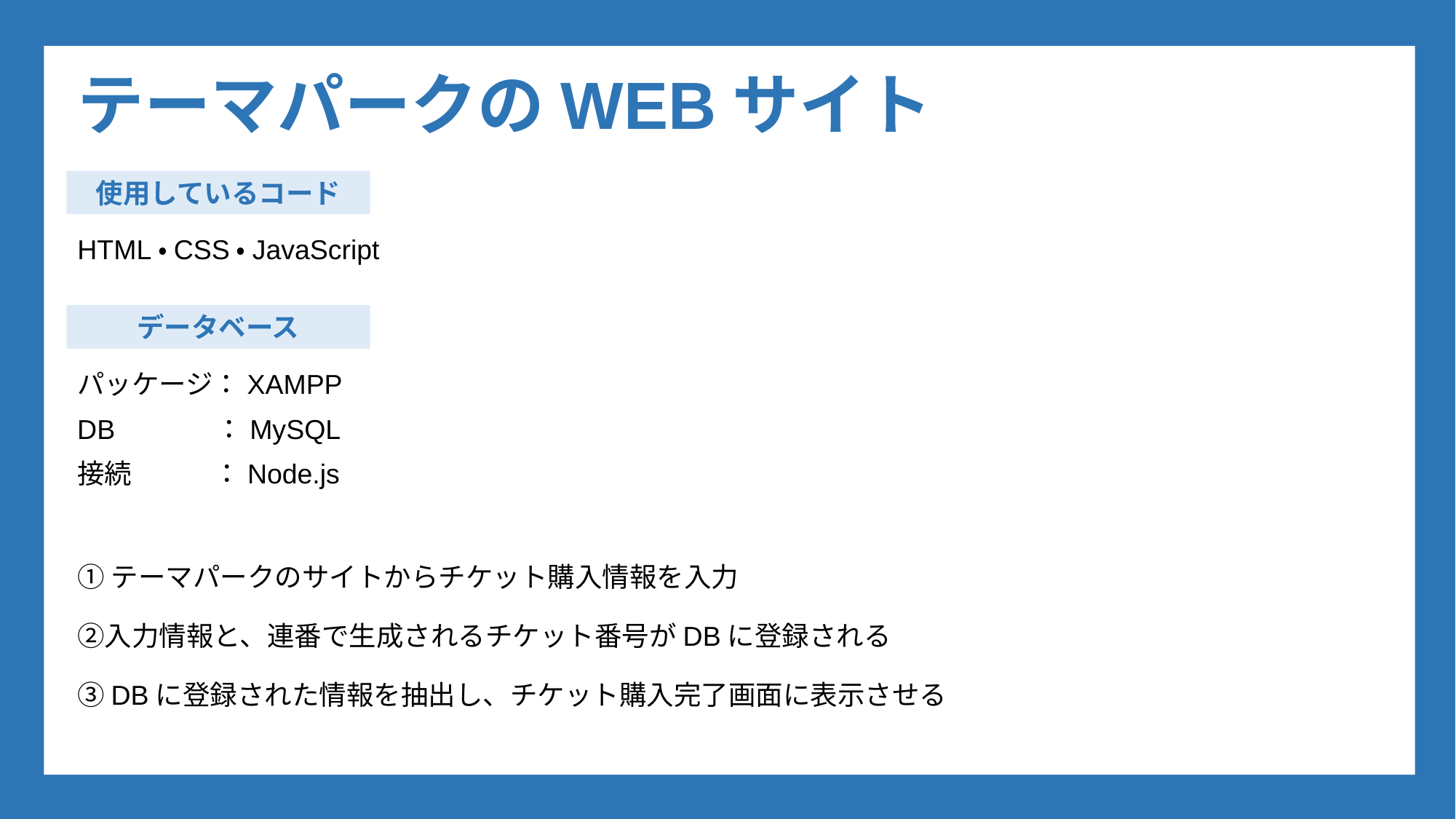

# テーマパークのWEBサイト

使用しているコード
HTML・CSS・JavaScript
データベース
パッケージ：XAMPP
DB　　　  ：MySQL
接続　　　：Node.js
①テーマパークのサイトからチケット購入情報を入力
　
➁入力情報と、連番で生成されるチケット番号がDBに登録される
➂DBに登録された情報を抽出し、チケット購入完了画面に表示させる